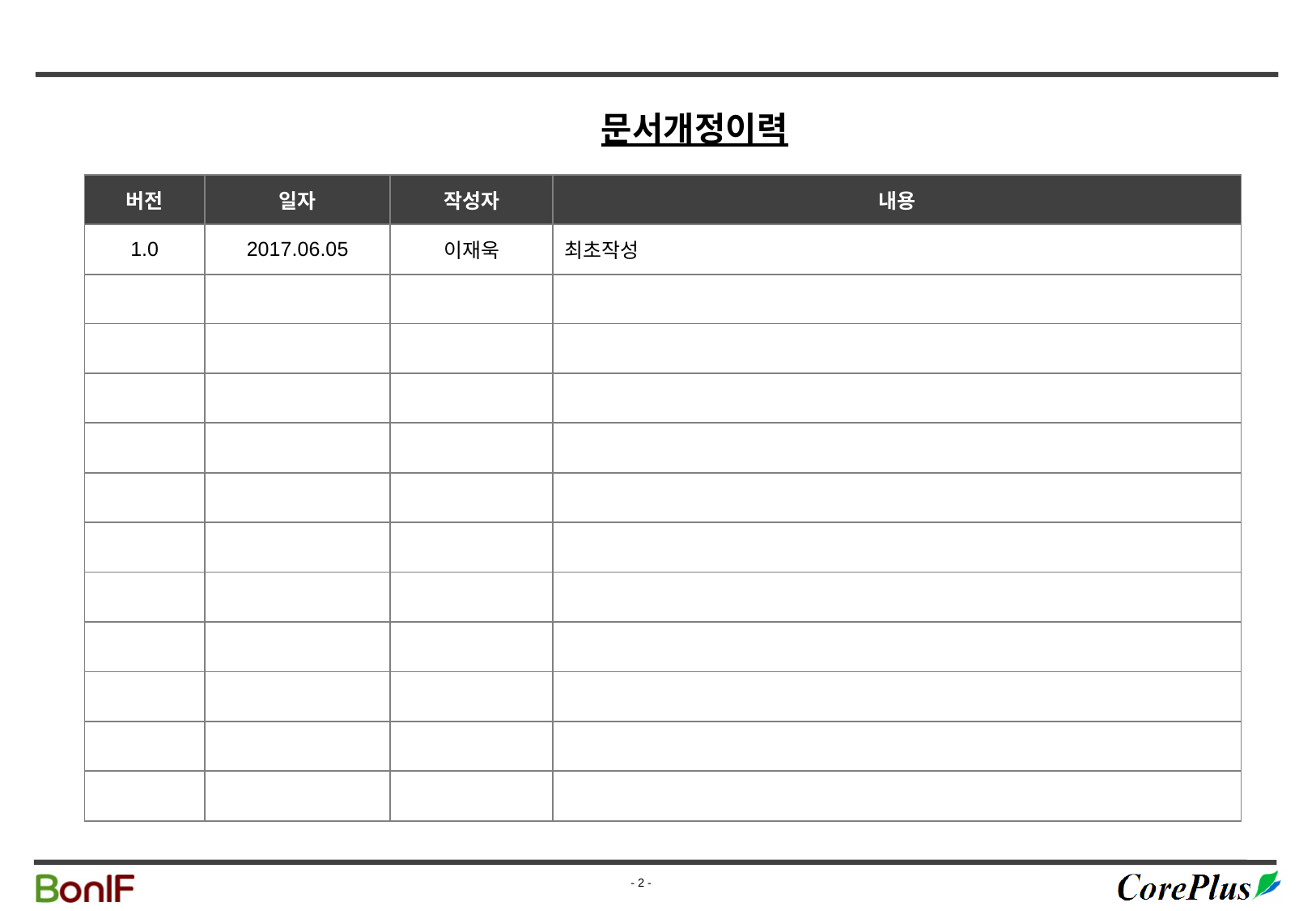

| 버전 | 일자 | 작성자 | 내용 |
| --- | --- | --- | --- |
| 1.0 | 2017.06.05 | 이재욱 | 최초작성 |
|  |  |  |  |
|  |  |  |  |
|  |  |  |  |
|  |  |  |  |
|  |  |  |  |
|  |  |  |  |
|  |  |  |  |
|  |  |  |  |
|  |  |  |  |
|  |  |  |  |
|  |  |  |  |